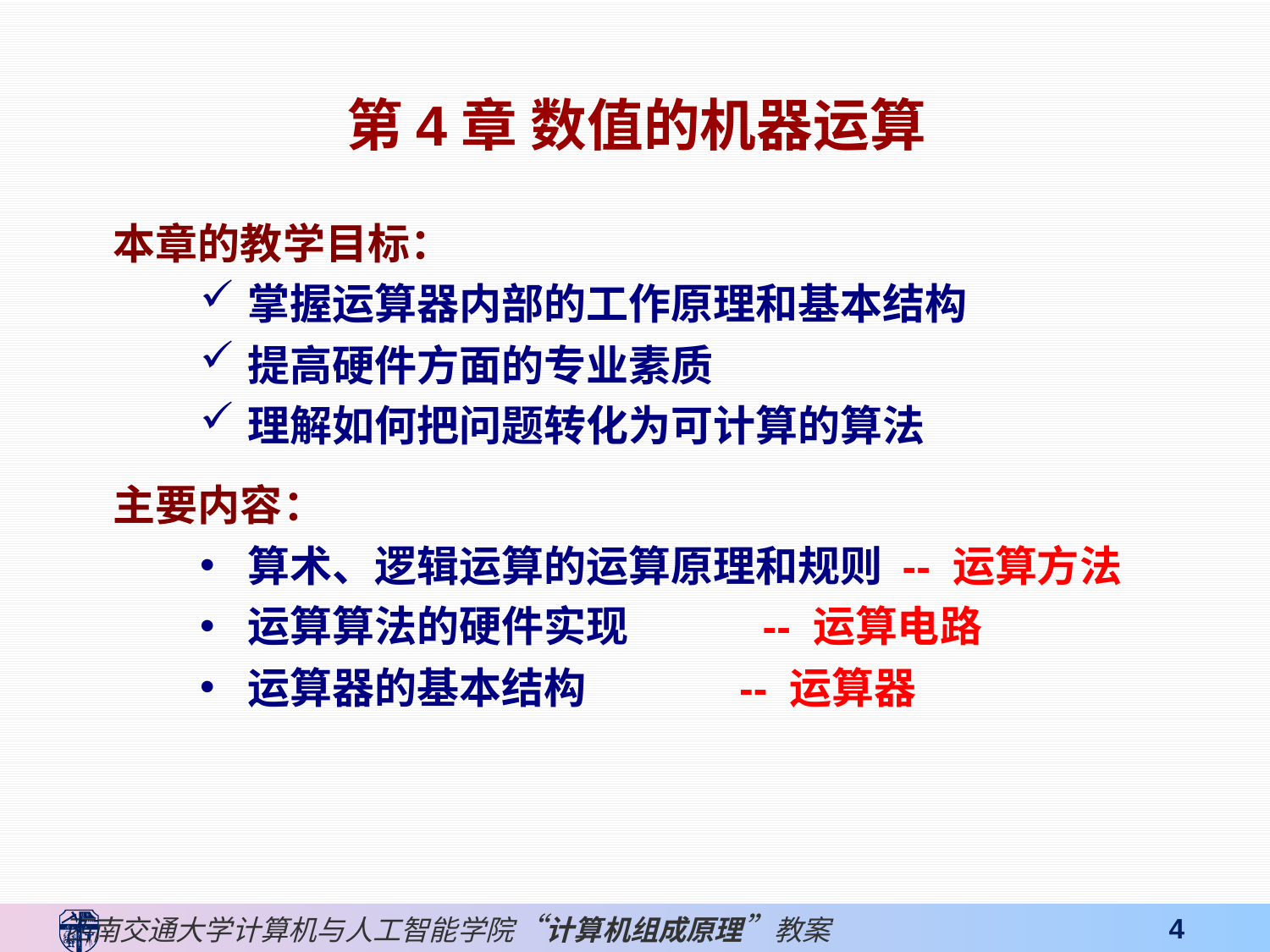

第4章 数值的机器运算
本章的教学目标：
掌握运算器内部的工作原理和基本结构
提高硬件方面的专业素质
理解如何把问题转化为可计算的算法
主要内容：
算术、逻辑运算的运算原理和规则 -- 运算方法
运算算法的硬件实现             -- 运算电路
运算器的基本结构               -- 运算器